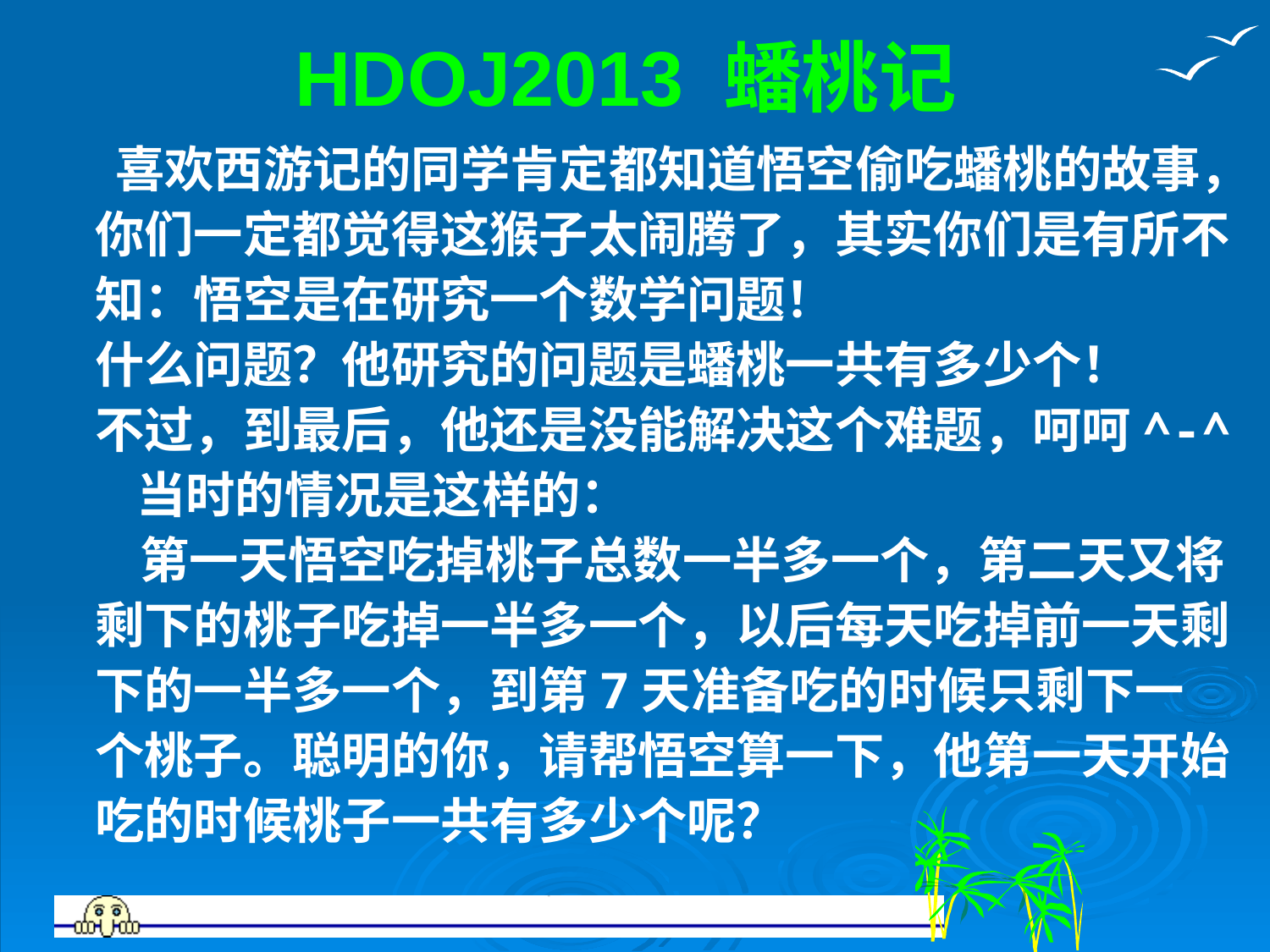

# HDOJ2013 蟠桃记
     喜欢西游记的同学肯定都知道悟空偷吃蟠桃的故事，你们一定都觉得这猴子太闹腾了，其实你们是有所不知：悟空是在研究一个数学问题！
什么问题？他研究的问题是蟠桃一共有多少个！
不过，到最后，他还是没能解决这个难题，呵呵^-^
 当时的情况是这样的：
    第一天悟空吃掉桃子总数一半多一个，第二天又将剩下的桃子吃掉一半多一个，以后每天吃掉前一天剩下的一半多一个，到第7天准备吃的时候只剩下一个桃子。聪明的你，请帮悟空算一下，他第一天开始吃的时候桃子一共有多少个呢？